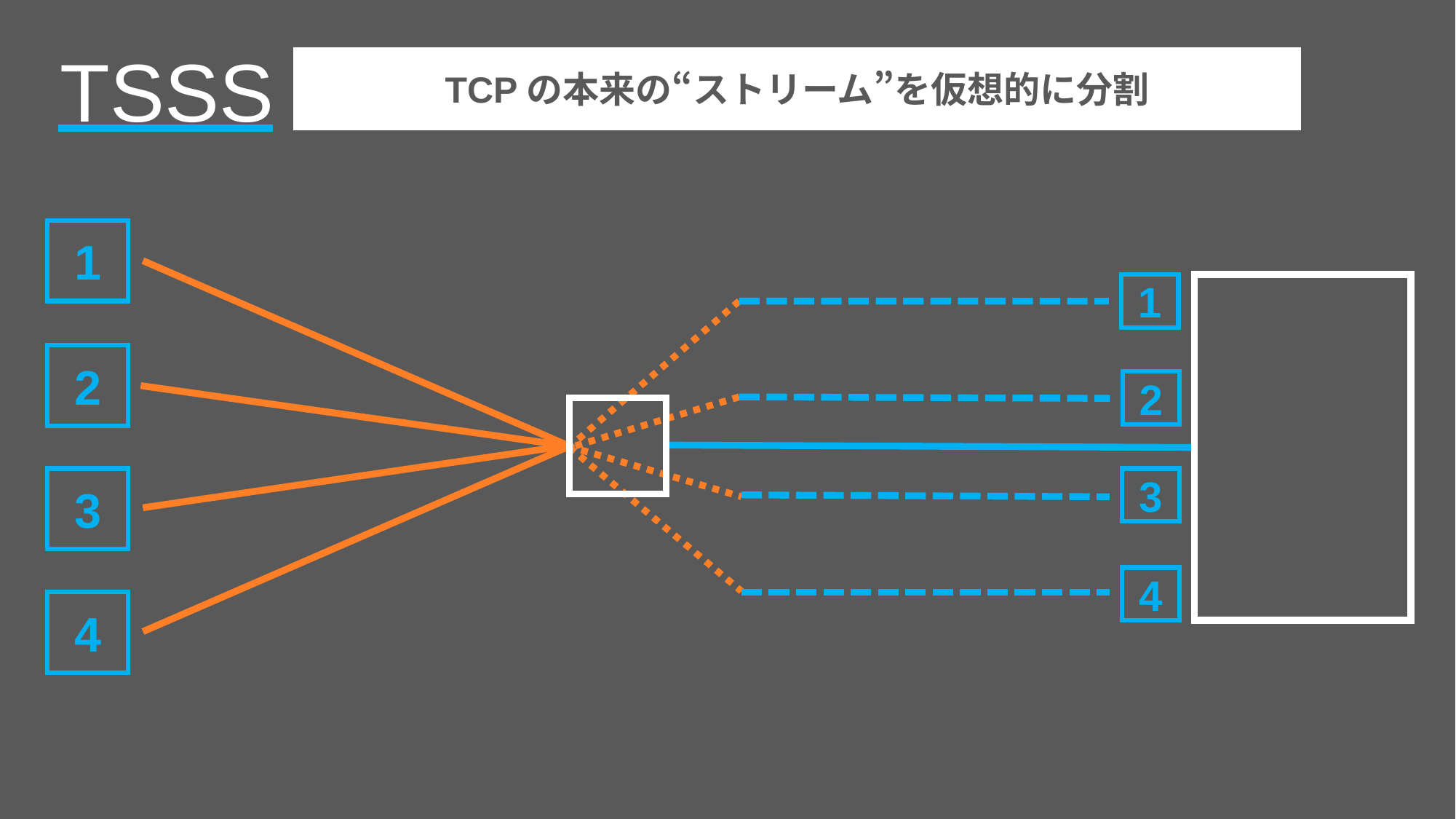

TSSS

TCPの本来の“ストリーム”を仮想的に分割
1

1
2
2

3
3
4
4